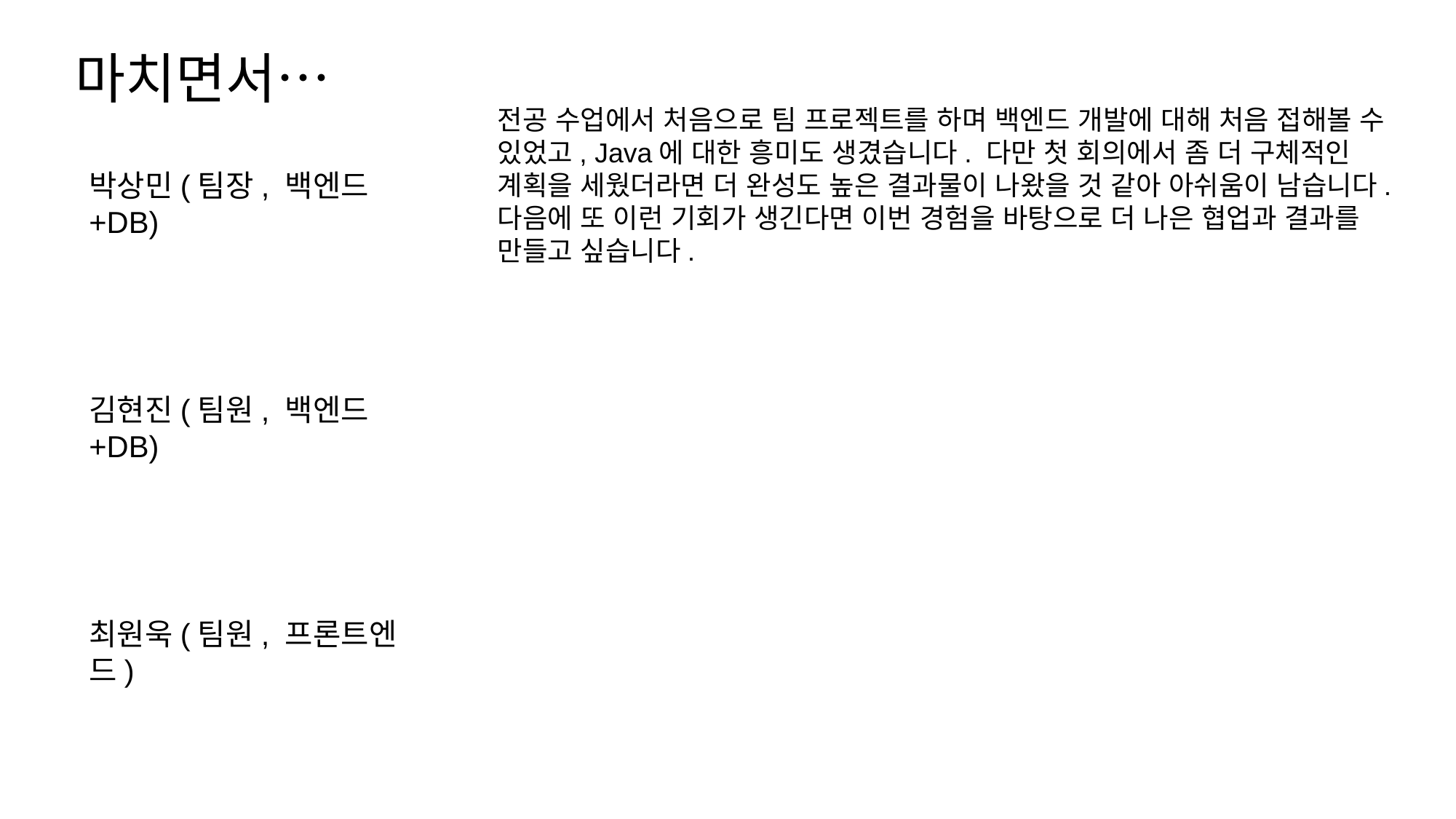

마치면서…
전공 수업에서 처음으로 팀 프로젝트를 하며 백엔드 개발에 대해 처음 접해볼 수 있었고, Java에 대한 흥미도 생겼습니다. 다만 첫 회의에서 좀 더 구체적인 계획을 세웠더라면 더 완성도 높은 결과물이 나왔을 것 같아 아쉬움이 남습니다. 다음에 또 이런 기회가 생긴다면 이번 경험을 바탕으로 더 나은 협업과 결과를 만들고 싶습니다.
박상민(팀장, 백엔드+DB)
김현진(팀원, 백엔드+DB)
최원욱(팀원, 프론트엔드)